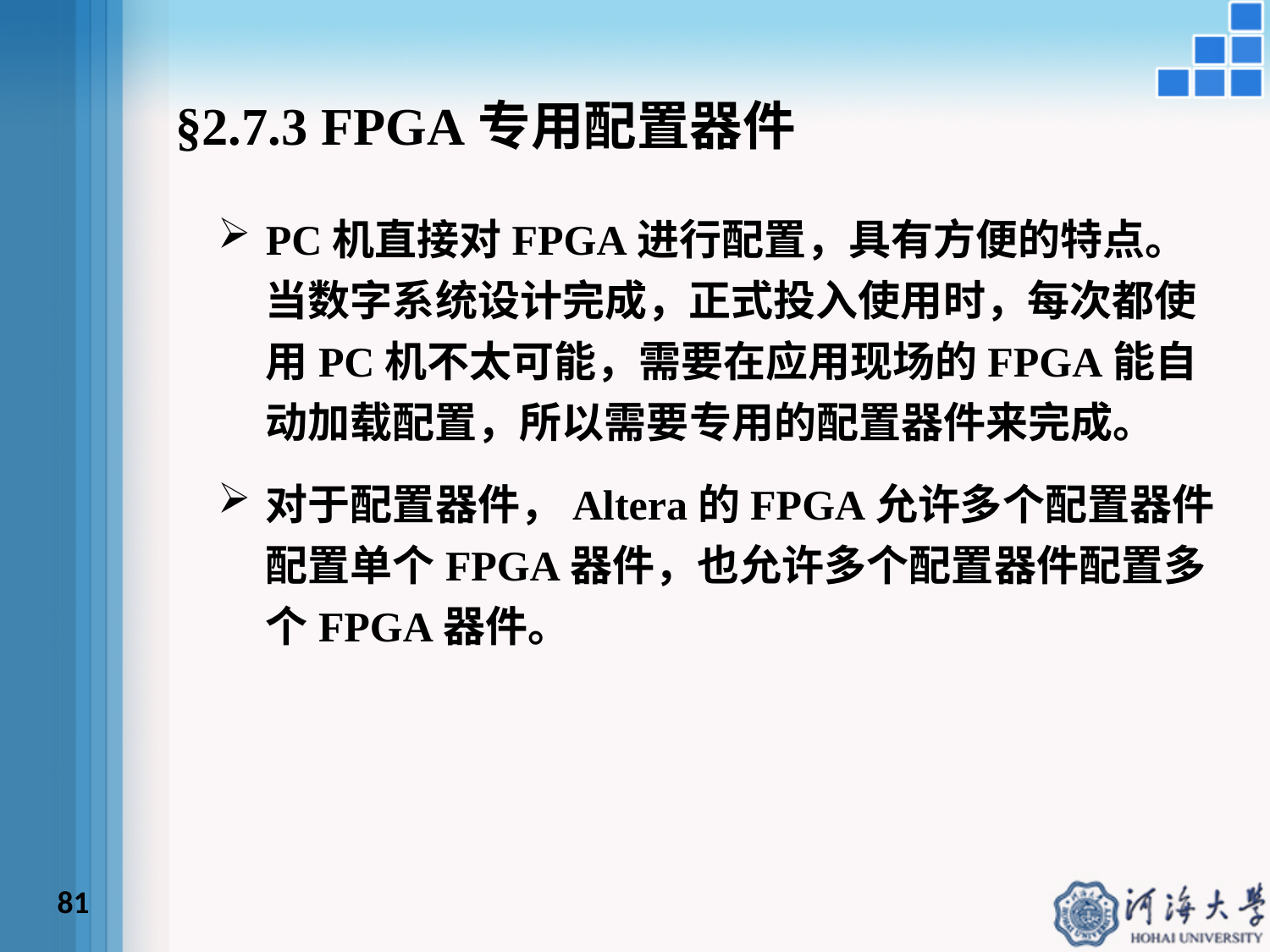

§2.7.3 FPGA专用配置器件
PC机直接对FPGA进行配置，具有方便的特点。当数字系统设计完成，正式投入使用时，每次都使用PC机不太可能，需要在应用现场的FPGA能自动加载配置，所以需要专用的配置器件来完成。
对于配置器件，Altera的FPGA允许多个配置器件配置单个FPGA器件，也允许多个配置器件配置多个FPGA器件。

81